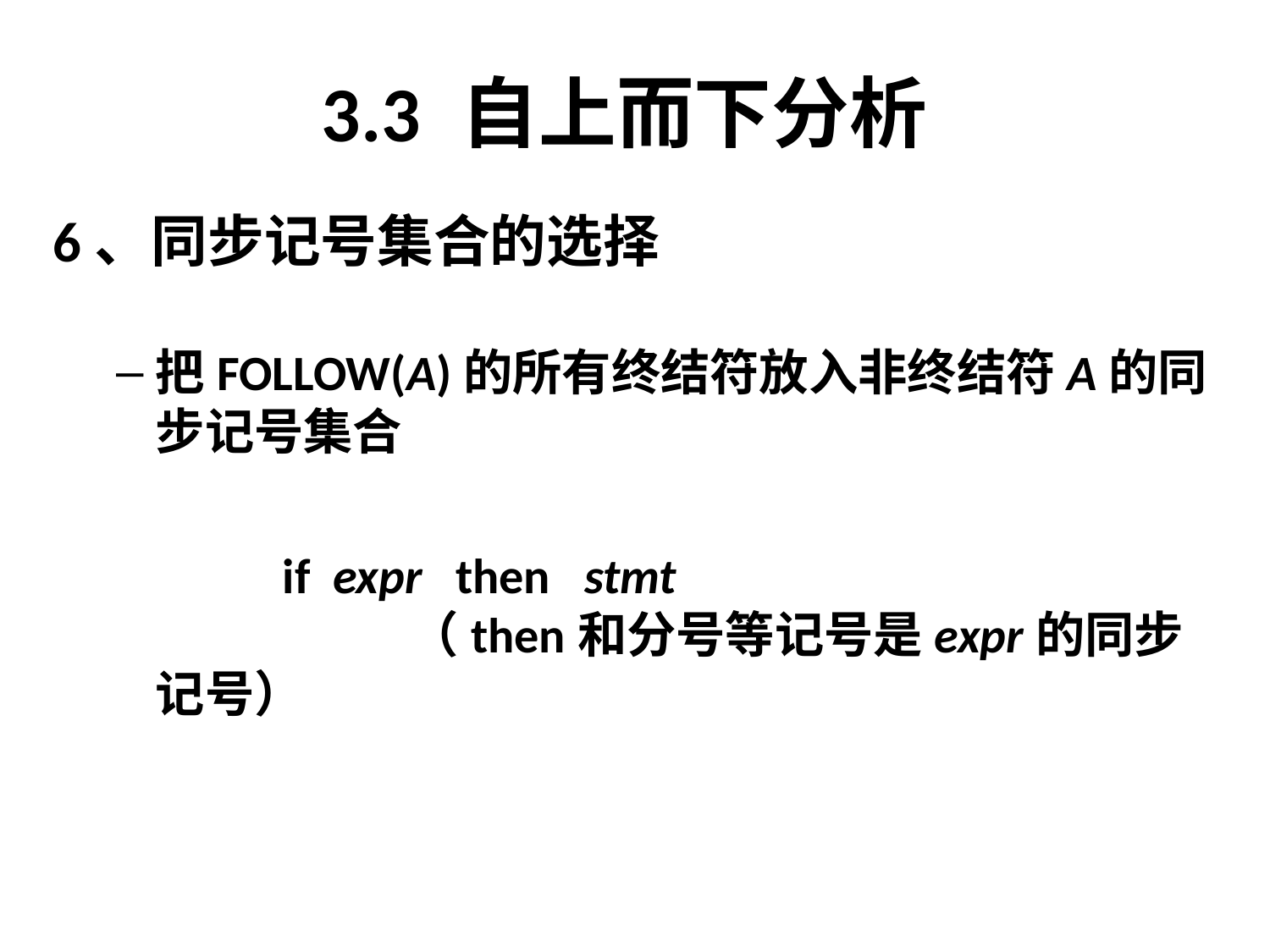

# 3.3 自上而下分析
6、同步记号集合的选择

把FOLLOW(A)的所有终结符放入非终结符A的同步记号集合

		if  expr   then   stmt
			（then和分号等记号是expr的同步记号）